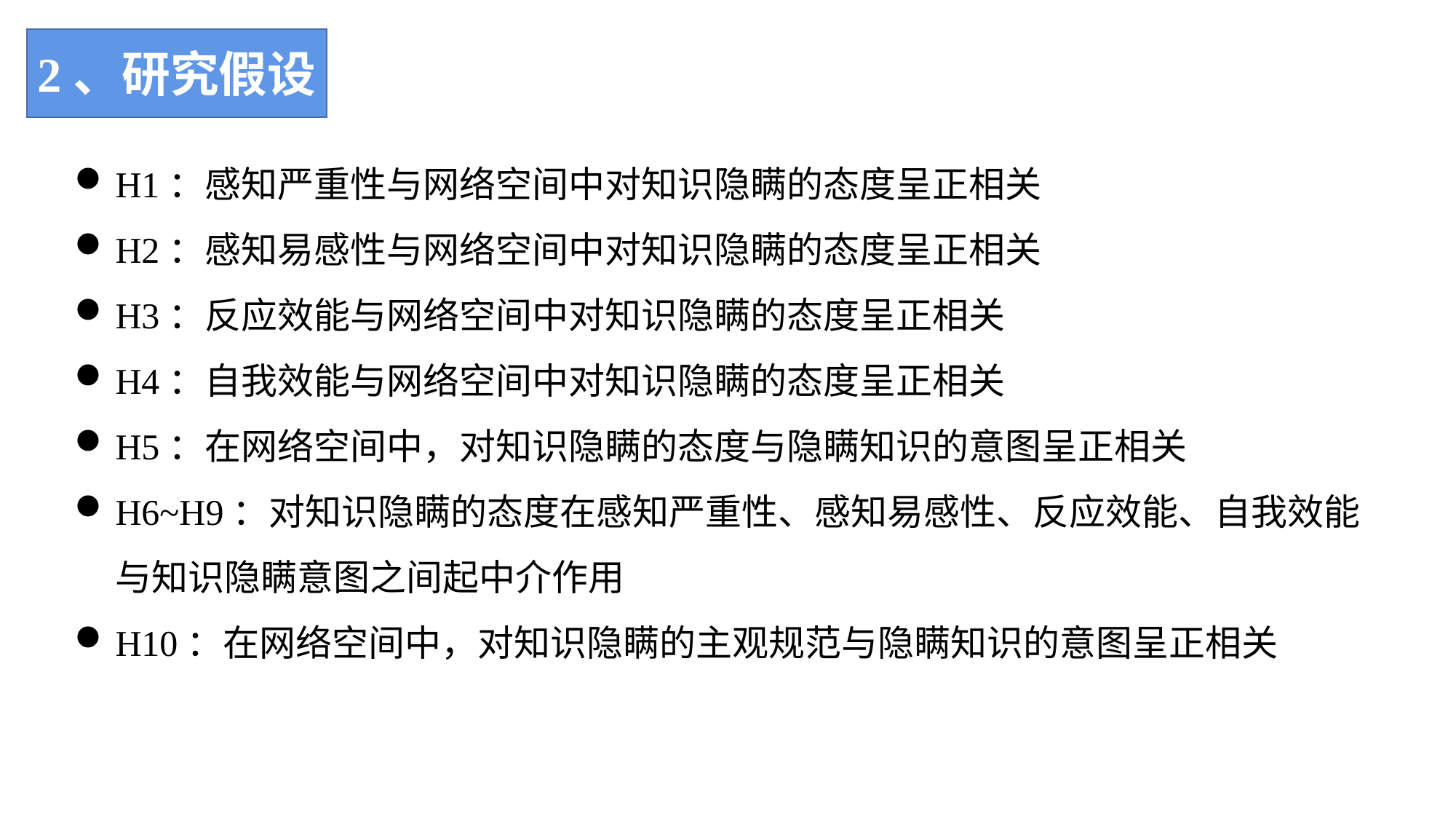

2、研究假设
H1：感知严重性与网络空间中对知识隐瞒的态度呈正相关
H2：感知易感性与网络空间中对知识隐瞒的态度呈正相关
H3：反应效能与网络空间中对知识隐瞒的态度呈正相关
H4：自我效能与网络空间中对知识隐瞒的态度呈正相关
H5：在网络空间中，对知识隐瞒的态度与隐瞒知识的意图呈正相关
H6~H9：对知识隐瞒的态度在感知严重性、感知易感性、反应效能、自我效能与知识隐瞒意图之间起中介作用
H10：在网络空间中，对知识隐瞒的主观规范与隐瞒知识的意图呈正相关
30